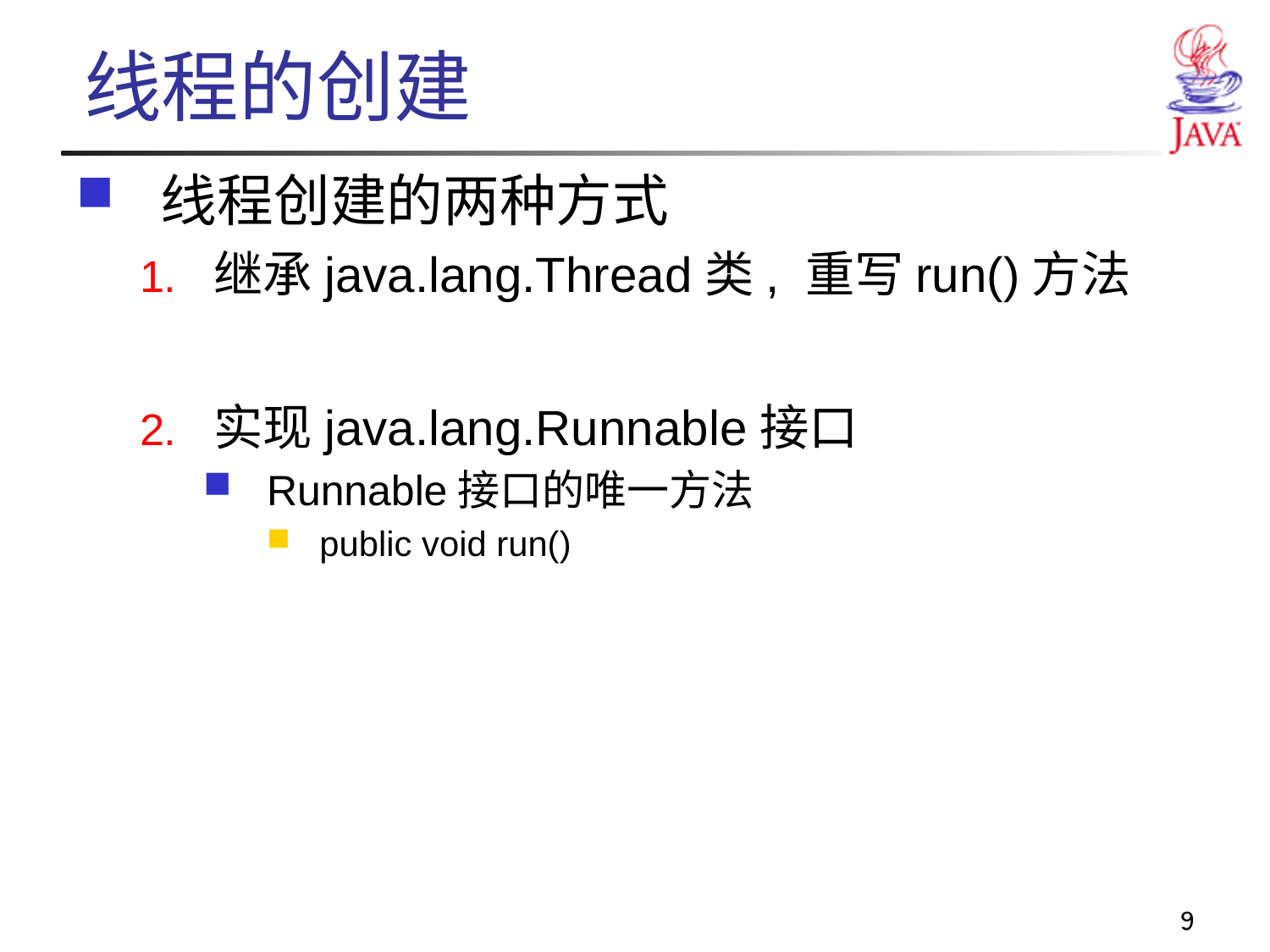

# 线程的创建
线程创建的两种方式
继承java.lang.Thread类, 重写run()方法

实现java.lang.Runnable接口
Runnable接口的唯一方法
public void run()

9